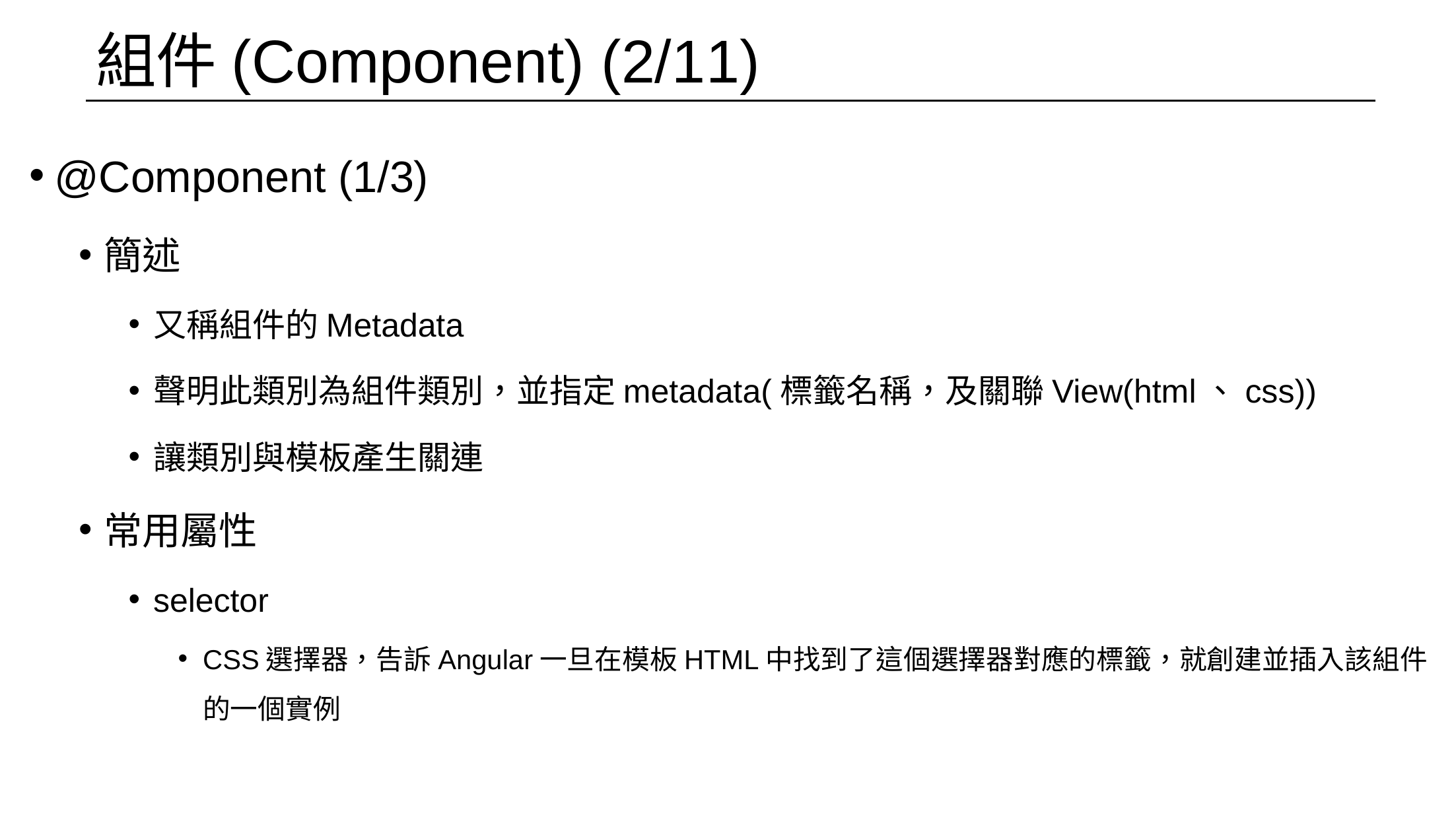

# 組件(Component) (2/11)
@Component (1/3)
簡述
又稱組件的Metadata
聲明此類別為組件類別，並指定metadata(標籤名稱，及關聯View(html、css))
讓類別與模板產生關連
常用屬性
selector
CSS選擇器，告訴Angular一旦在模板HTML中找到了這個選擇器對應的標籤，就創建並插入該組件的一個實例